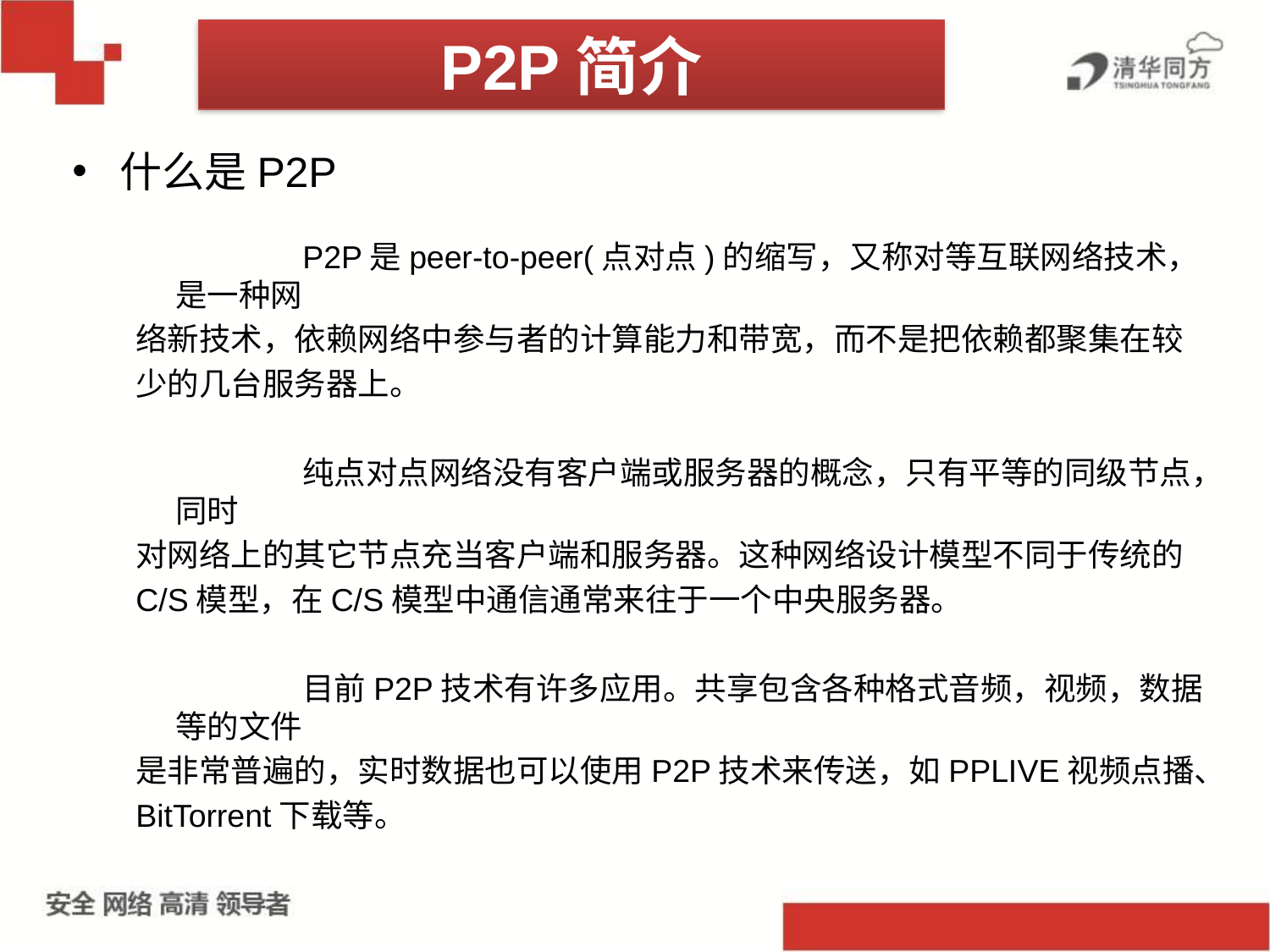

# P2P简介
什么是P2P

		P2P是peer-to-peer(点对点)的缩写，又称对等互联网络技术，是一种网
络新技术，依赖网络中参与者的计算能力和带宽，而不是把依赖都聚集在较
少的几台服务器上。

		纯点对点网络没有客户端或服务器的概念，只有平等的同级节点，同时
对网络上的其它节点充当客户端和服务器。这种网络设计模型不同于传统的
C/S模型，在C/S模型中通信通常来往于一个中央服务器。

		目前P2P技术有许多应用。共享包含各种格式音频，视频，数据等的文件
是非常普遍的，实时数据也可以使用P2P技术来传送，如PPLIVE视频点播、
BitTorrent下载等。